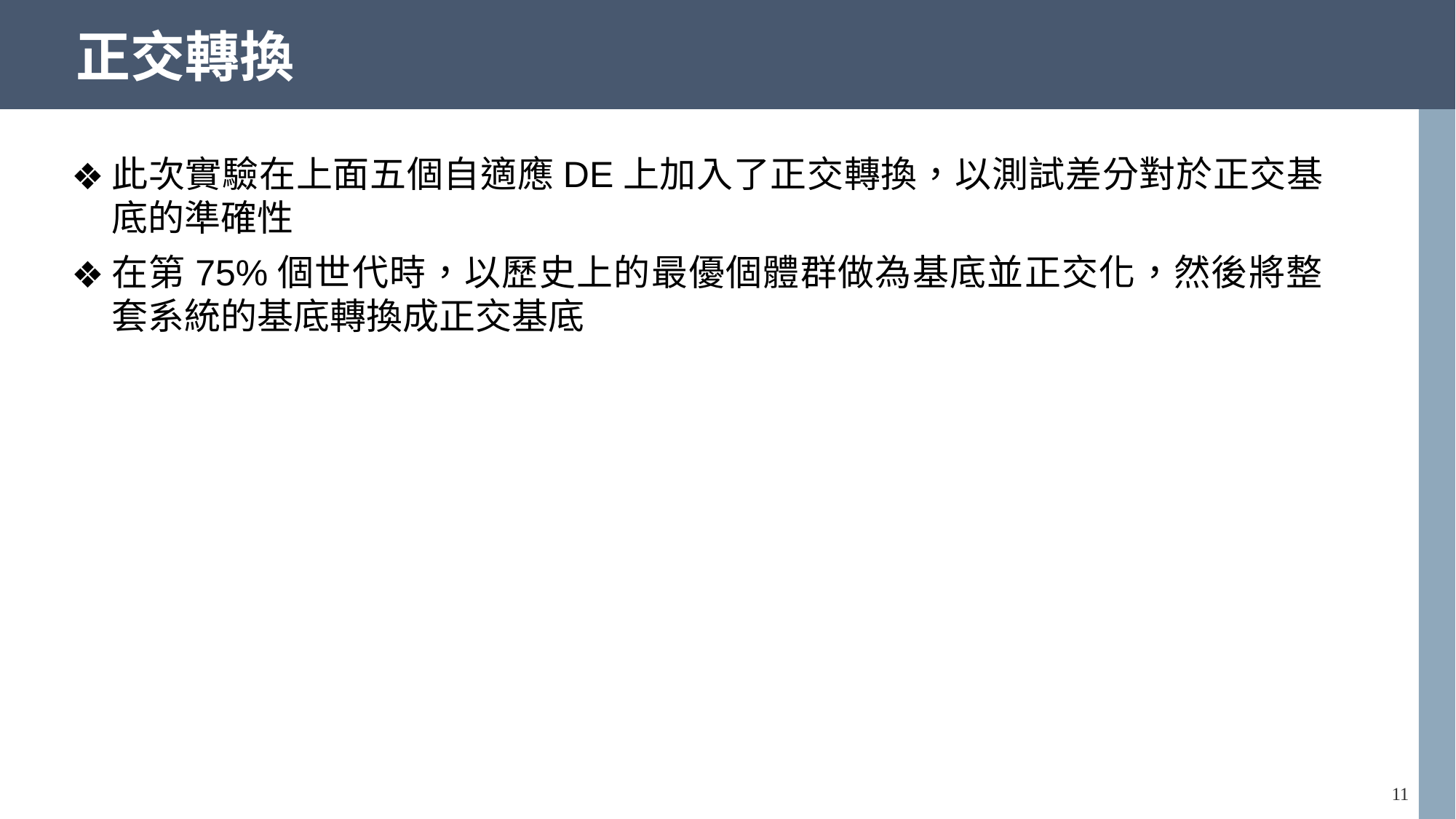

# 正交轉換
此次實驗在上面五個自適應DE上加入了正交轉換，以測試差分對於正交基底的準確性
在第75%個世代時，以歷史上的最優個體群做為基底並正交化，然後將整套系統的基底轉換成正交基底

11